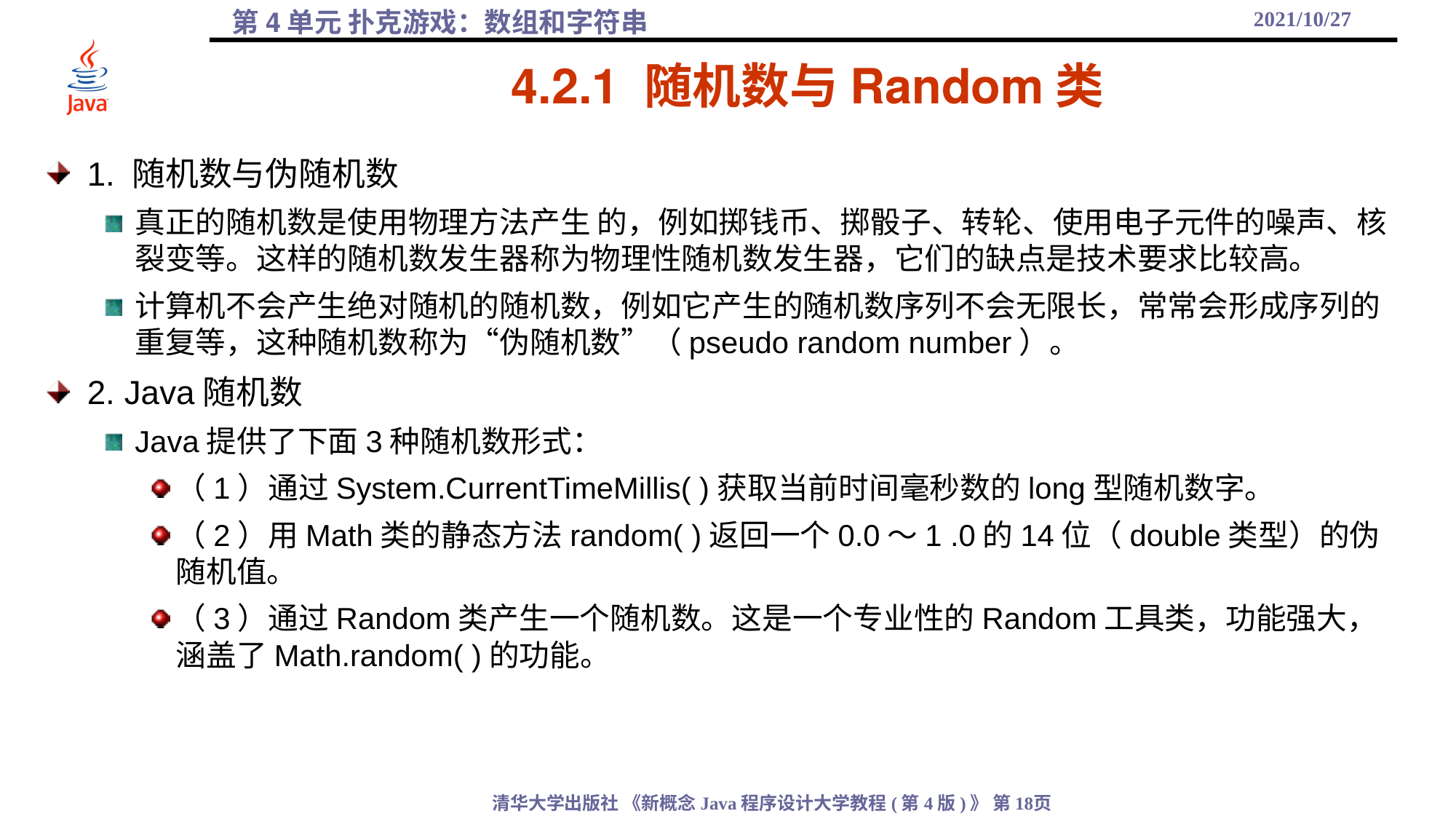

2021/10/27
# 4.2.1 随机数与Random类
1. 随机数与伪随机数
真正的随机数是使用物理方法产生 的，例如掷钱币、掷骰子、转轮、使用电子元件的噪声、核裂变等。这样的随机数发生器称为物理性随机数发生器，它们的缺点是技术要求比较高。
计算机不会产生绝对随机的随机数，例如它产生的随机数序列不会无限长，常常会形成序列的重复等，这种随机数称为“伪随机数”（pseudo random number）。
2. Java随机数
Java提供了下面3种随机数形式：
（1）通过System.CurrentTimeMillis( )获取当前时间毫秒数的long型随机数字。
（2）用Math类的静态方法random( )返回一个0.0〜1 .0的14位（double类型）的伪随机值。
（3）通过Random类产生一个随机数。这是一个专业性的Random工具类，功能强大，涵盖了Math.random( )的功能。